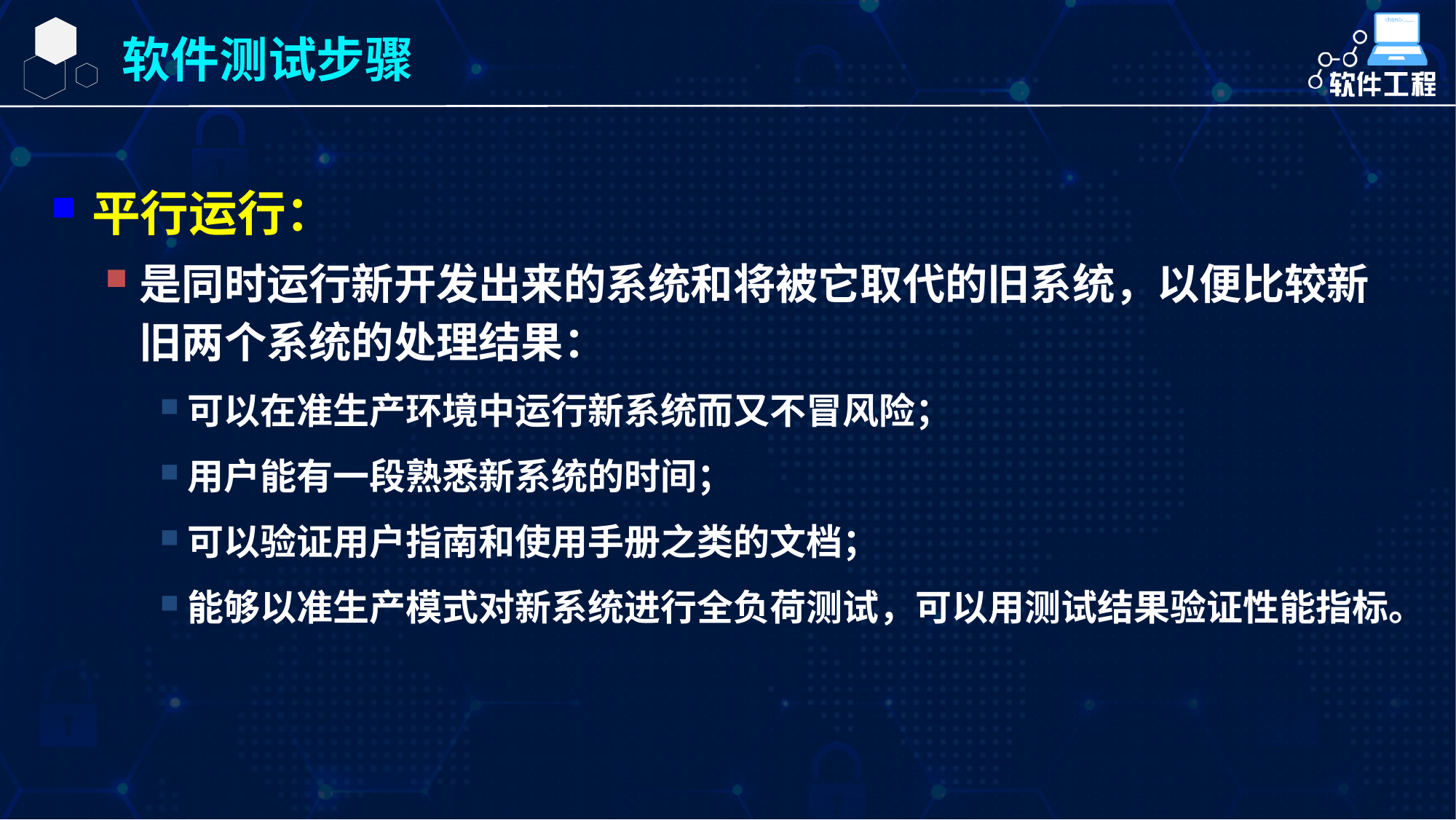

软件测试步骤
平行运行：
是同时运行新开发出来的系统和将被它取代的旧系统，以便比较新旧两个系统的处理结果：
可以在准生产环境中运行新系统而又不冒风险；
用户能有一段熟悉新系统的时间；
可以验证用户指南和使用手册之类的文档；
能够以准生产模式对新系统进行全负荷测试，可以用测试结果验证性能指标。